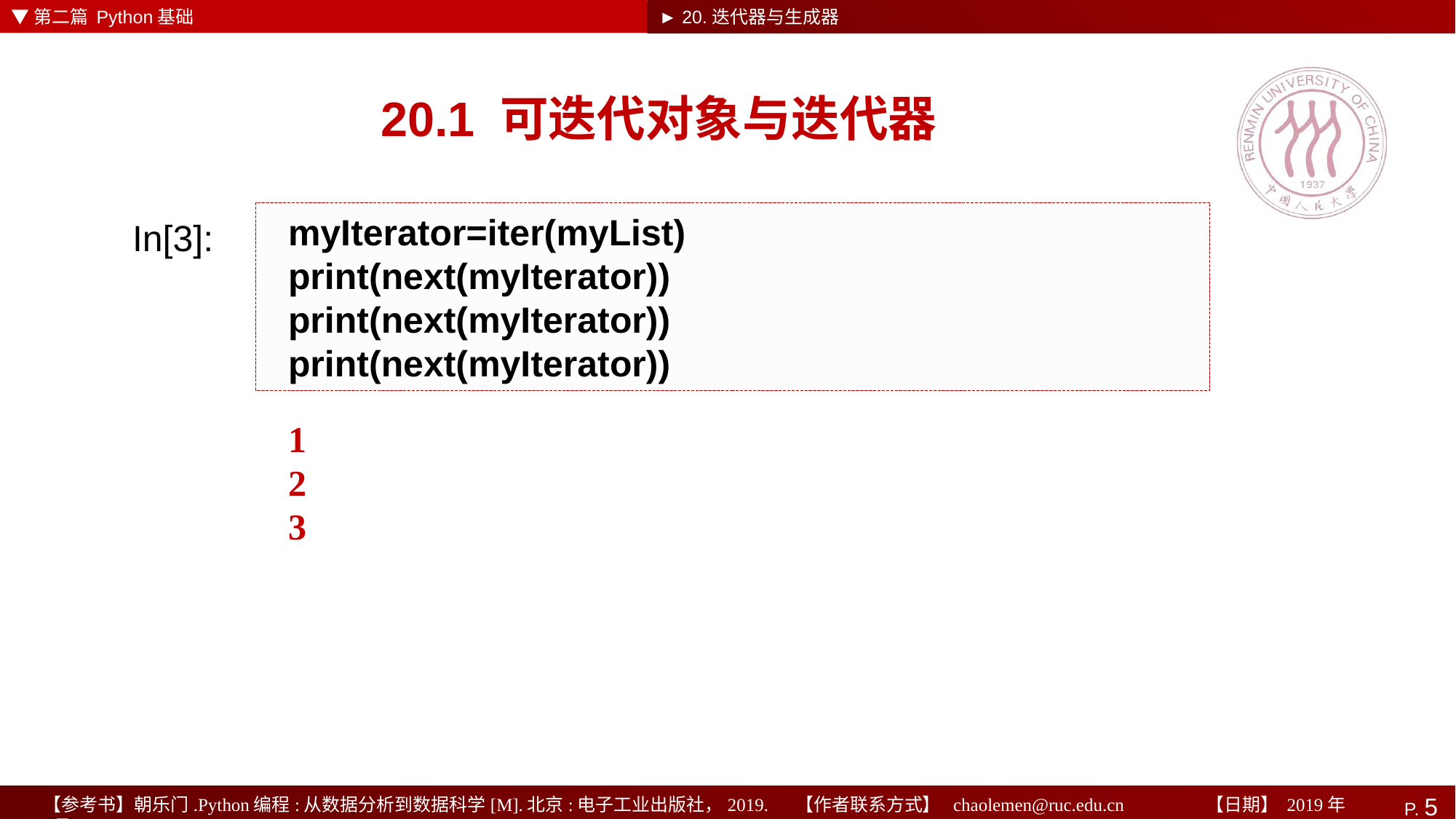

▼第二篇 Python基础
► 20.迭代器与生成器
# 20.1 可迭代对象与迭代器
myIterator=iter(myList)
print(next(myIterator))
print(next(myIterator))
print(next(myIterator))
In[3]:
1
2
3